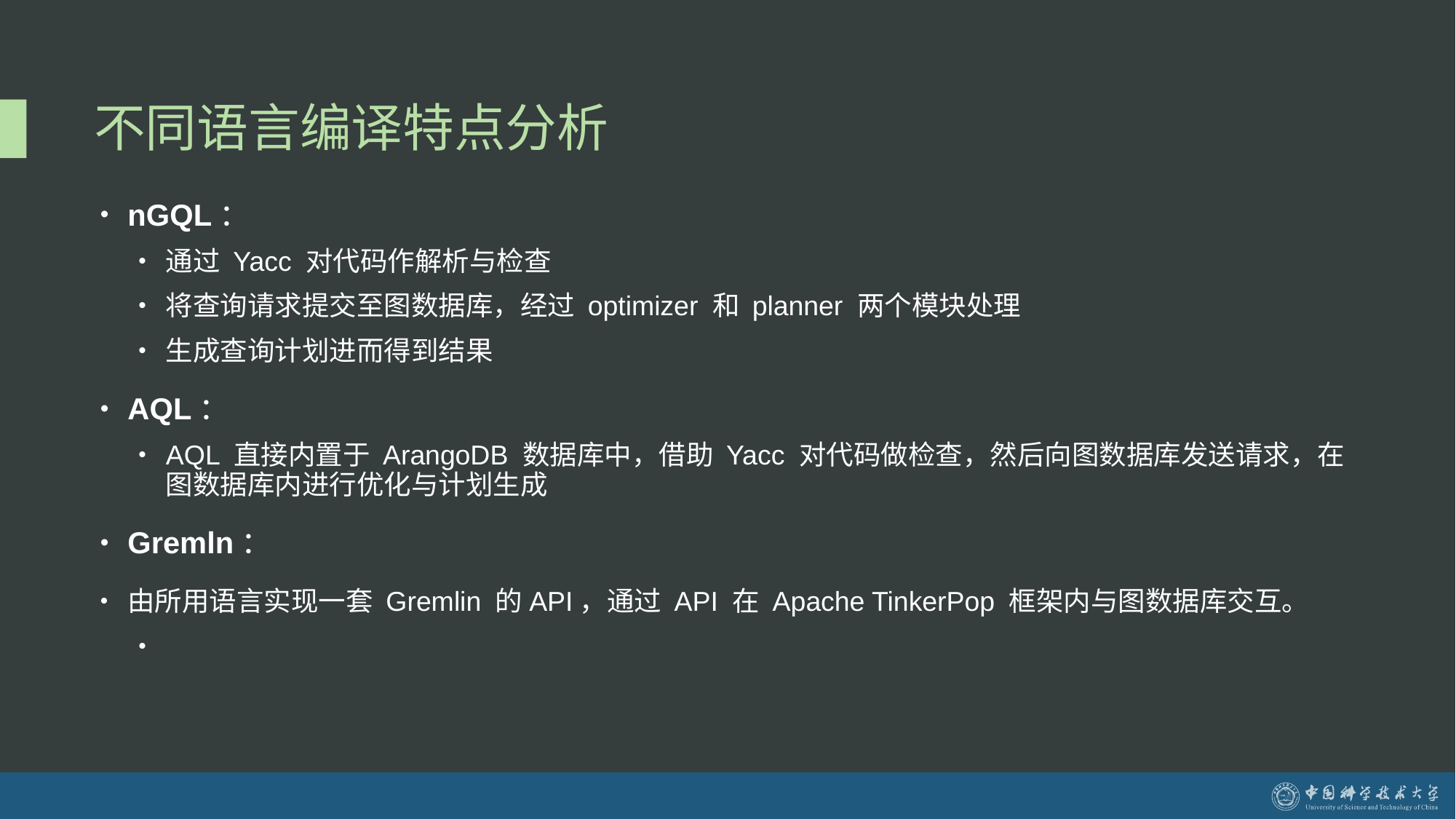

不同语言编译特点分析
nGQL：
通过 Yacc 对代码作解析与检查
将查询请求提交至图数据库，经过 optimizer 和 planner 两个模块处理
生成查询计划进而得到结果
AQL：
AQL 直接内置于 ArangoDB 数据库中，借助 Yacc 对代码做检查，然后向图数据库发送请求，在图数据库内进行优化与计划生成
Gremln：
由所用语言实现一套 Gremlin 的API，通过 API 在 Apache TinkerPop 框架内与图数据库交互。